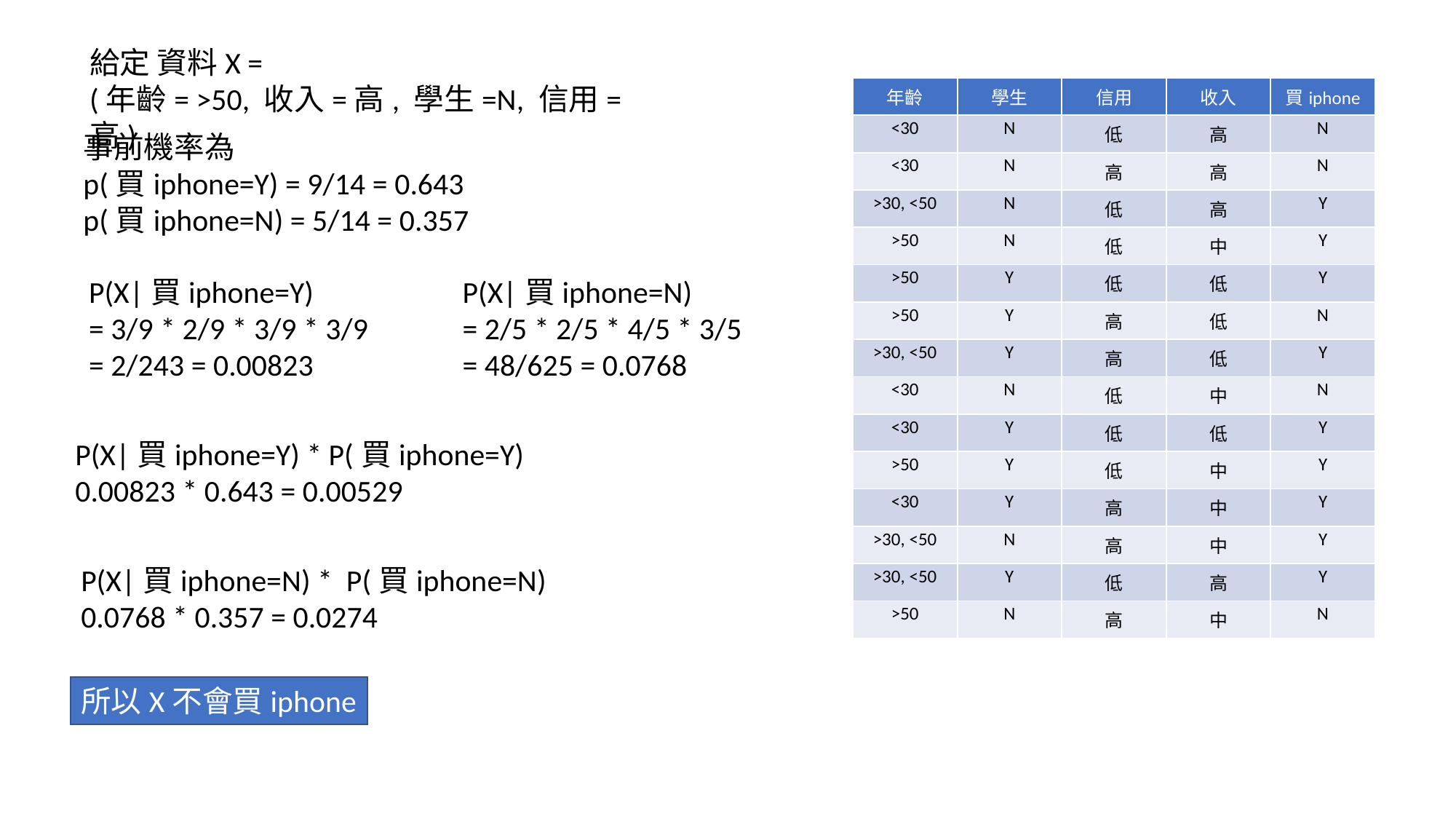

給定 資料X =
(年齡= >50, 收入=高, 學生=N, 信用=高)
| 年齡 | 學生 | 信用 | 收入 | 買iphone |
| --- | --- | --- | --- | --- |
| <30 | N | 低 | 高 | N |
| <30 | N | 高 | 高 | N |
| >30, <50 | N | 低 | 高 | Y |
| >50 | N | 低 | 中 | Y |
| >50 | Y | 低 | 低 | Y |
| >50 | Y | 高 | 低 | N |
| >30, <50 | Y | 高 | 低 | Y |
| <30 | N | 低 | 中 | N |
| <30 | Y | 低 | 低 | Y |
| >50 | Y | 低 | 中 | Y |
| <30 | Y | 高 | 中 | Y |
| >30, <50 | N | 高 | 中 | Y |
| >30, <50 | Y | 低 | 高 | Y |
| >50 | N | 高 | 中 | N |
事前機率為
p(買iphone=Y) = 9/14 = 0.643
p(買iphone=N) = 5/14 = 0.357
P(X|買iphone=N)
= 2/5 * 2/5 * 4/5 * 3/5
= 48/625 = 0.0768
P(X|買iphone=Y)
= 3/9 * 2/9 * 3/9 * 3/9
= 2/243 = 0.00823
P(X|買iphone=Y) * P(買iphone=Y)
0.00823 * 0.643 = 0.00529
P(X|買iphone=N) *  P(買iphone=N)
0.0768 * 0.357 = 0.0274
所以X不會買iphone